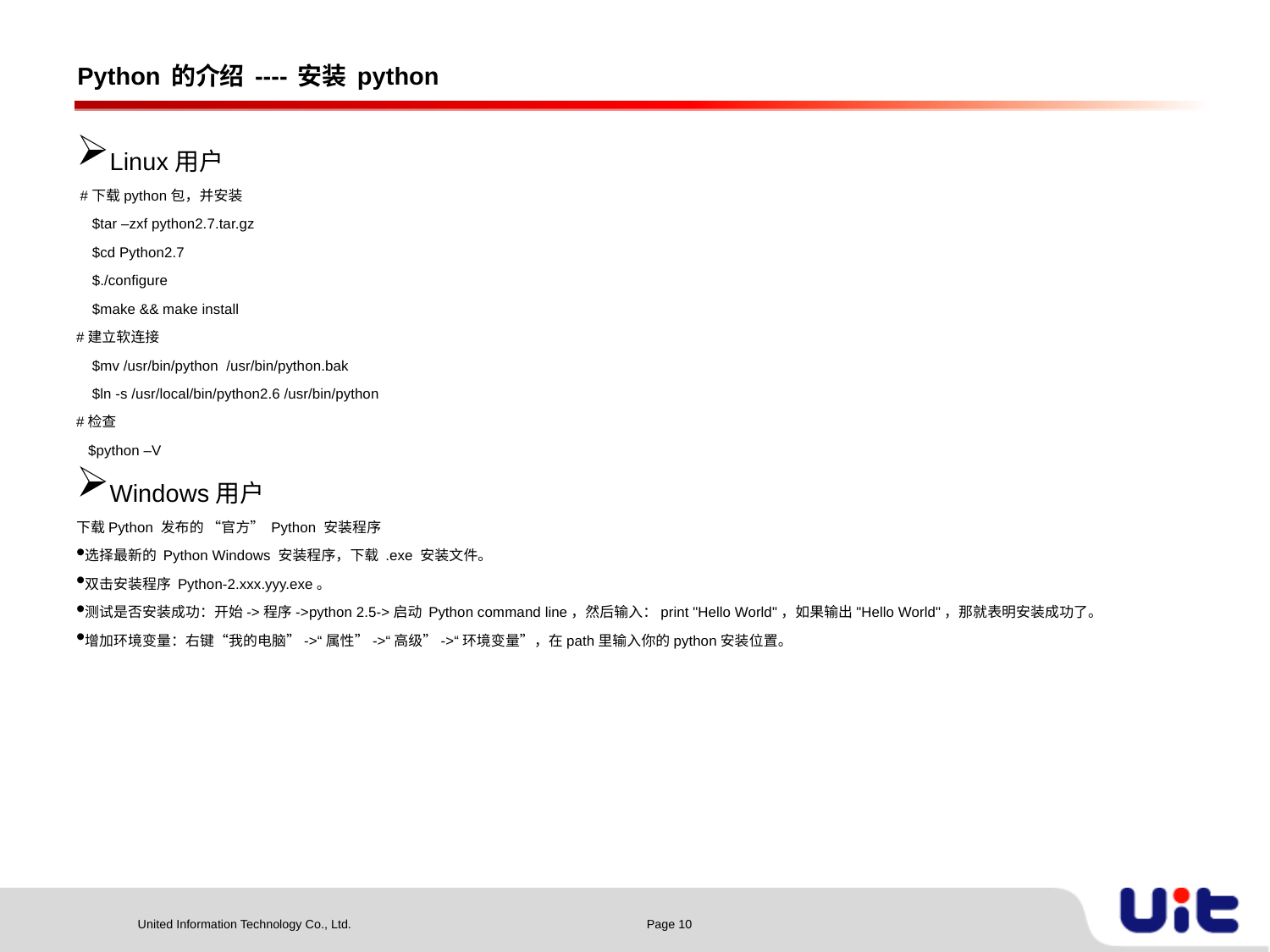

Python的介绍----安装python
Linux用户
 #下载python包，并安装
    $tar –zxf python2.7.tar.gz
    $cd Python2.7
    $./configure
    $make && make install
#建立软连接
    $mv /usr/bin/python  /usr/bin/python.bak
    $ln -s /usr/local/bin/python2.6 /usr/bin/python
#检查
   $python –V
Windows用户
下载Python 发布的 “官方” Python 安装程序
选择最新的 Python Windows 安装程序，下载 .exe 安装文件。
双击安装程序 Python-2.xxx.yyy.exe。
测试是否安装成功：开始->程序->python 2.5->启动 Python command line，然后输入：print "Hello World"，如果输出"Hello World"，那就表明安装成功了。
增加环境变量：右键“我的电脑”->“属性”->“高级”->“环境变量”，在path里输入你的python安装位置。

Page 10